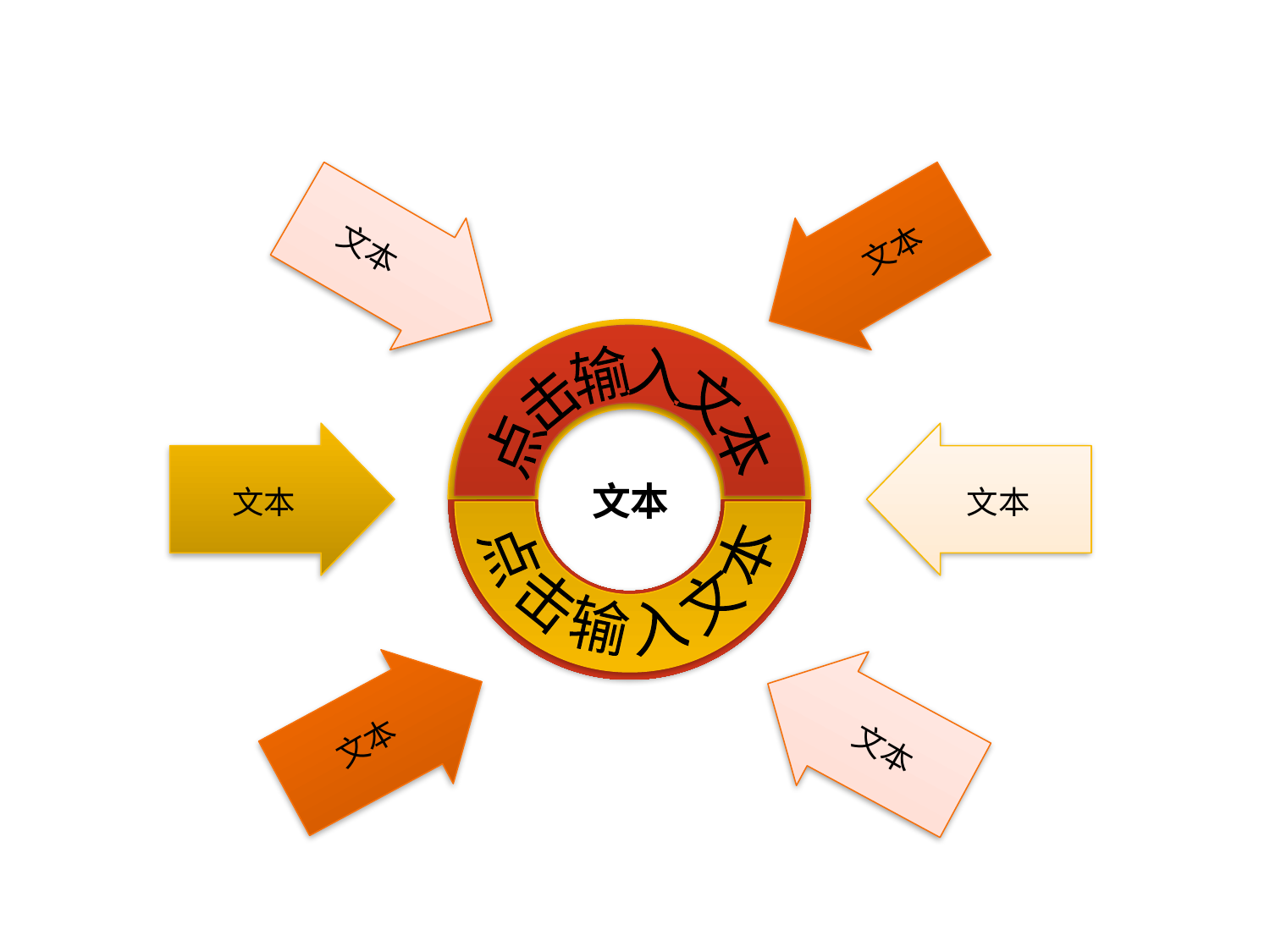

文本
文本

点击输入文本
点击输入文本

文本
文本
文本

文本
文本